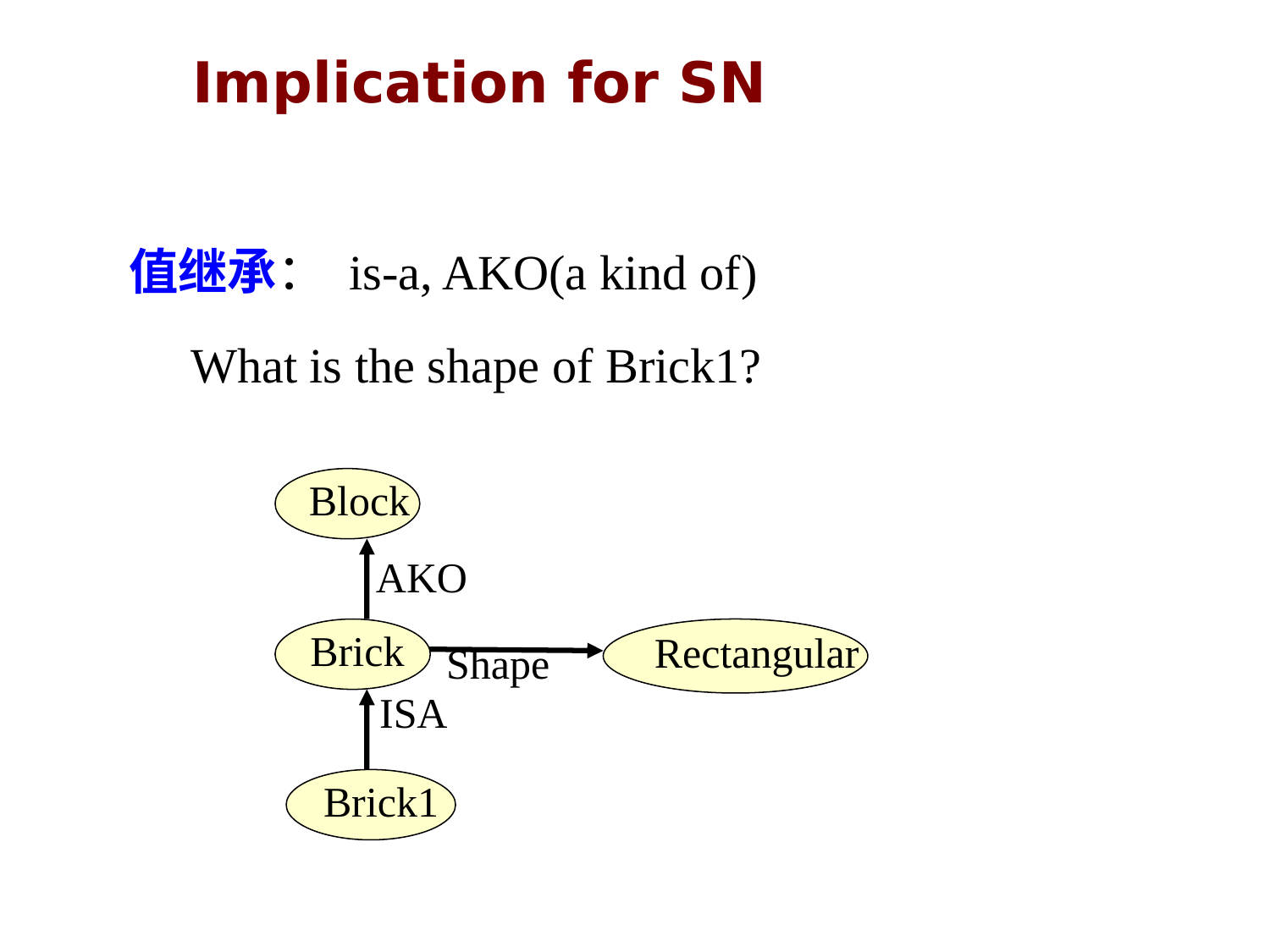

Implication for SN
值继承： is-a, AKO(a kind of)
What is the shape of Brick1?
Block

AKO
Brick
Rectangular
Shape

ISA
Brick1